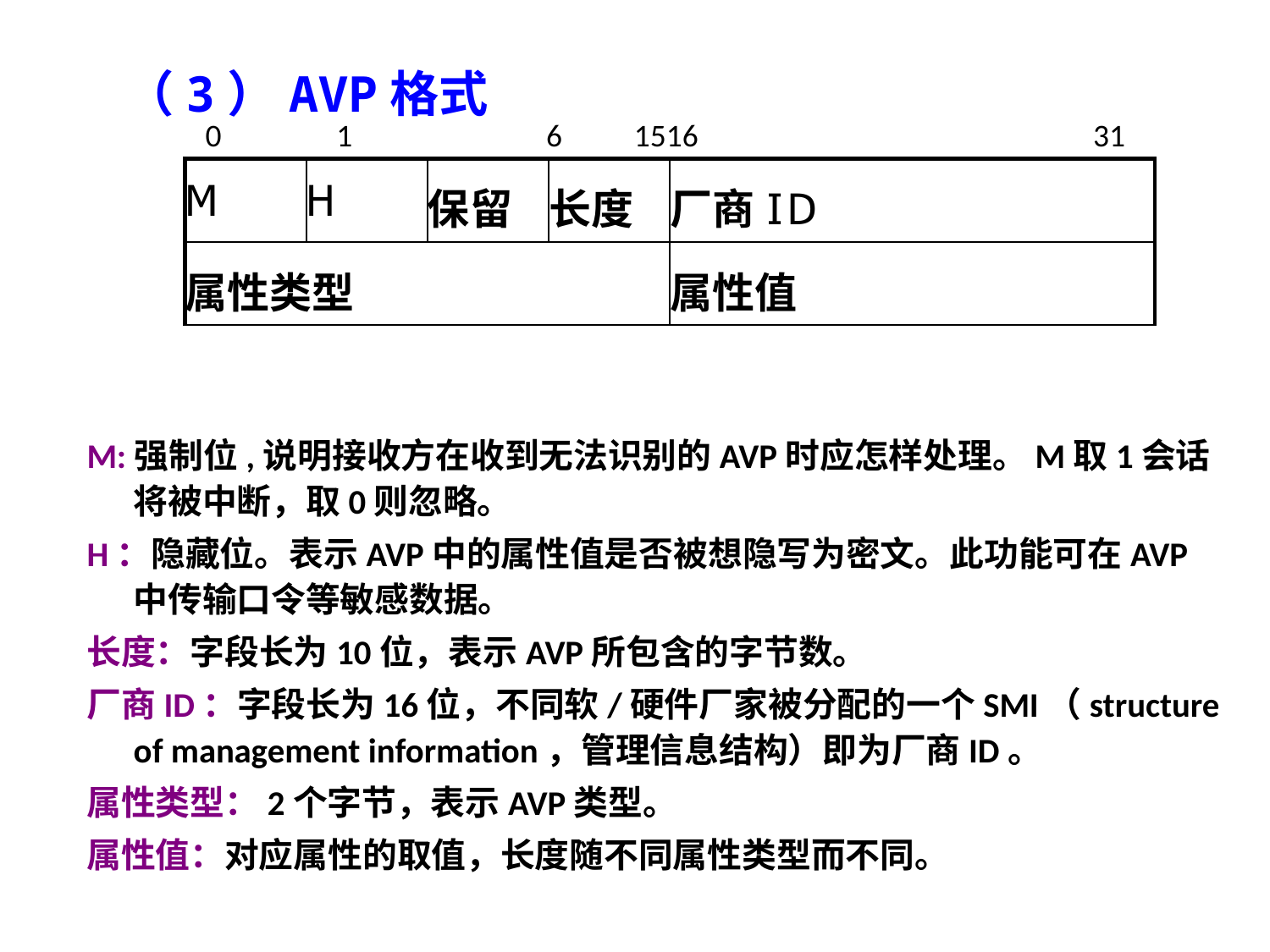

（3）AVP格式
  0                1                           6          1516                                                       31
| M | H | 保留 | 长度 | 厂商ID |
| --- | --- | --- | --- | --- |
| 属性类型 |  |  |  | 属性值 |
M:强制位,说明接收方在收到无法识别的AVP时应怎样处理。M取1会话将被中断，取0则忽略。
H：隐藏位。表示AVP中的属性值是否被想隐写为密文。此功能可在AVP中传输口令等敏感数据。
长度：字段长为10位，表示AVP所包含的字节数。
厂商ID：字段长为16位，不同软/硬件厂家被分配的一个SMI（structure of management information，管理信息结构）即为厂商ID。
属性类型：2个字节，表示AVP类型。
属性值：对应属性的取值，长度随不同属性类型而不同。